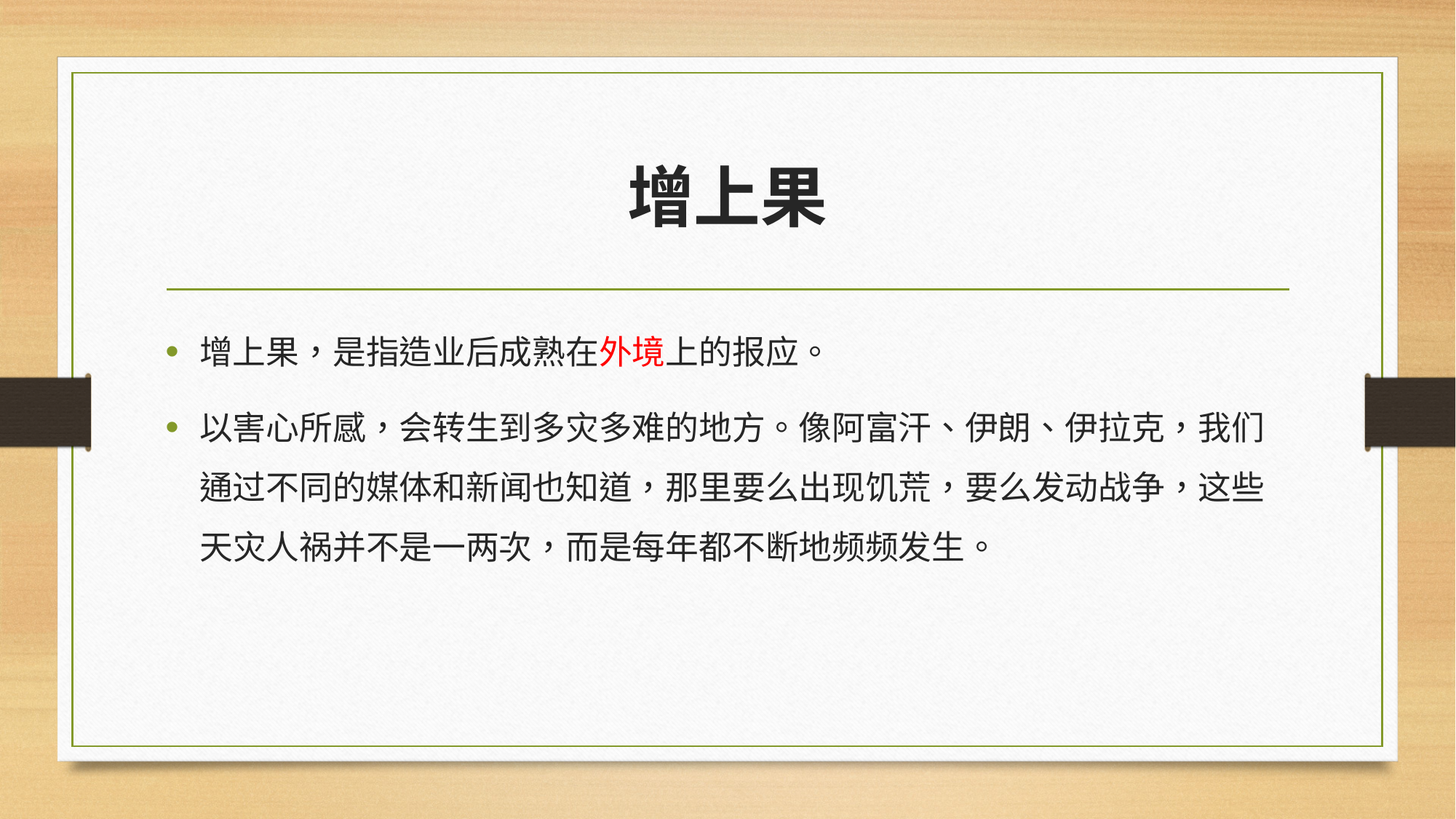

# 增上果
增上果，是指造业后成熟在外境上的报应。
以害心所感，会转生到多灾多难的地方。像阿富汗、伊朗、伊拉克，我们通过不同的媒体和新闻也知道，那里要么出现饥荒，要么发动战争，这些天灾人祸并不是一两次，而是每年都不断地频频发生。